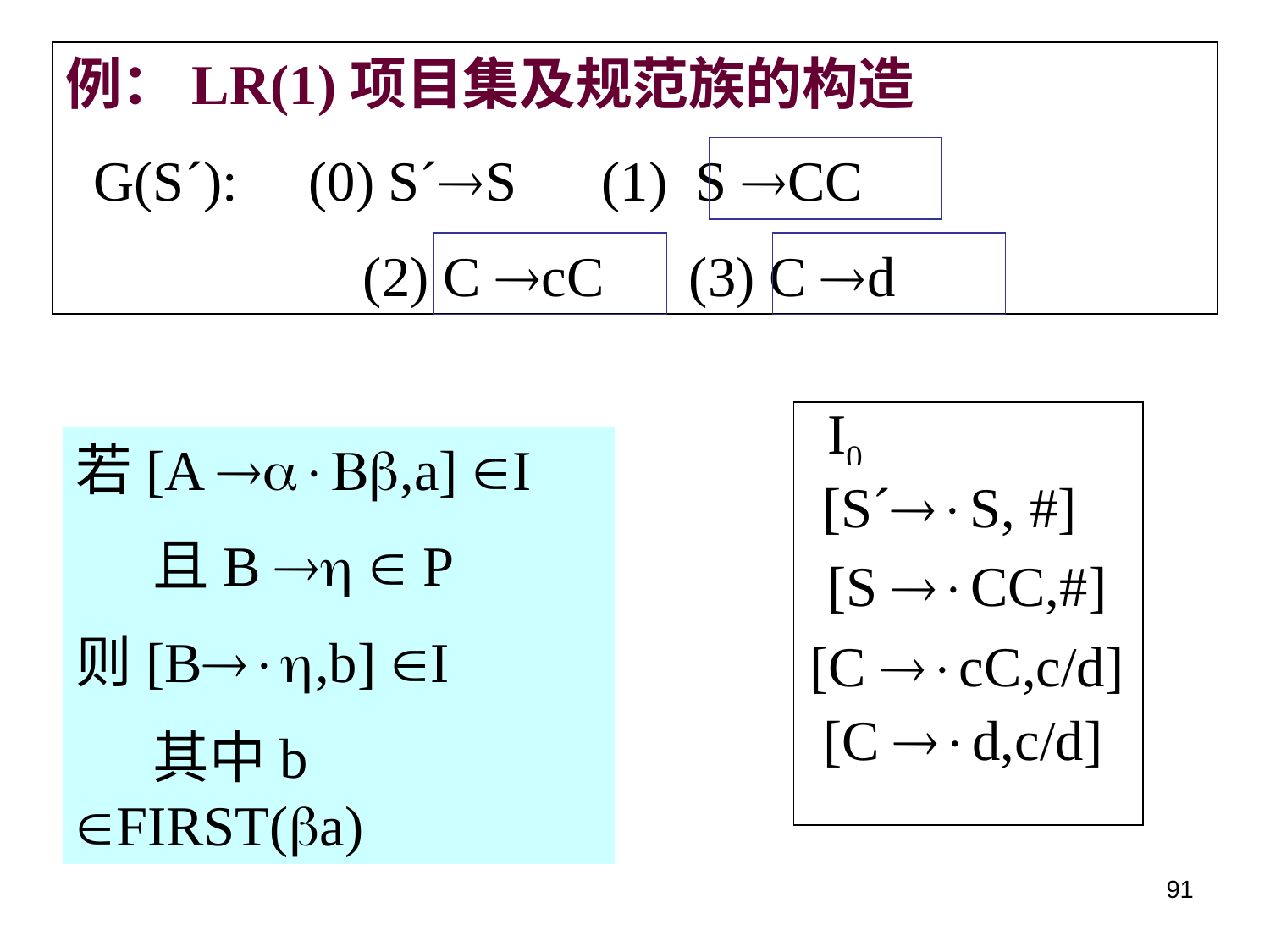

例：LR(1)项目集及规范族的构造
  G(S´):     (0) S´→S      (1)  S →CC
                     (2) C →cC      (3) C →d

I0

若[A →α⋅Ββ,a] ∈I
     且B →η ∈ P
则[B→⋅η,b] ∈I
     其中b ∈FIRST(βa)
[S´→⋅S, #]
[S →⋅CC,#]
[C →⋅cC,c/d]
[C →⋅d,c/d]

91